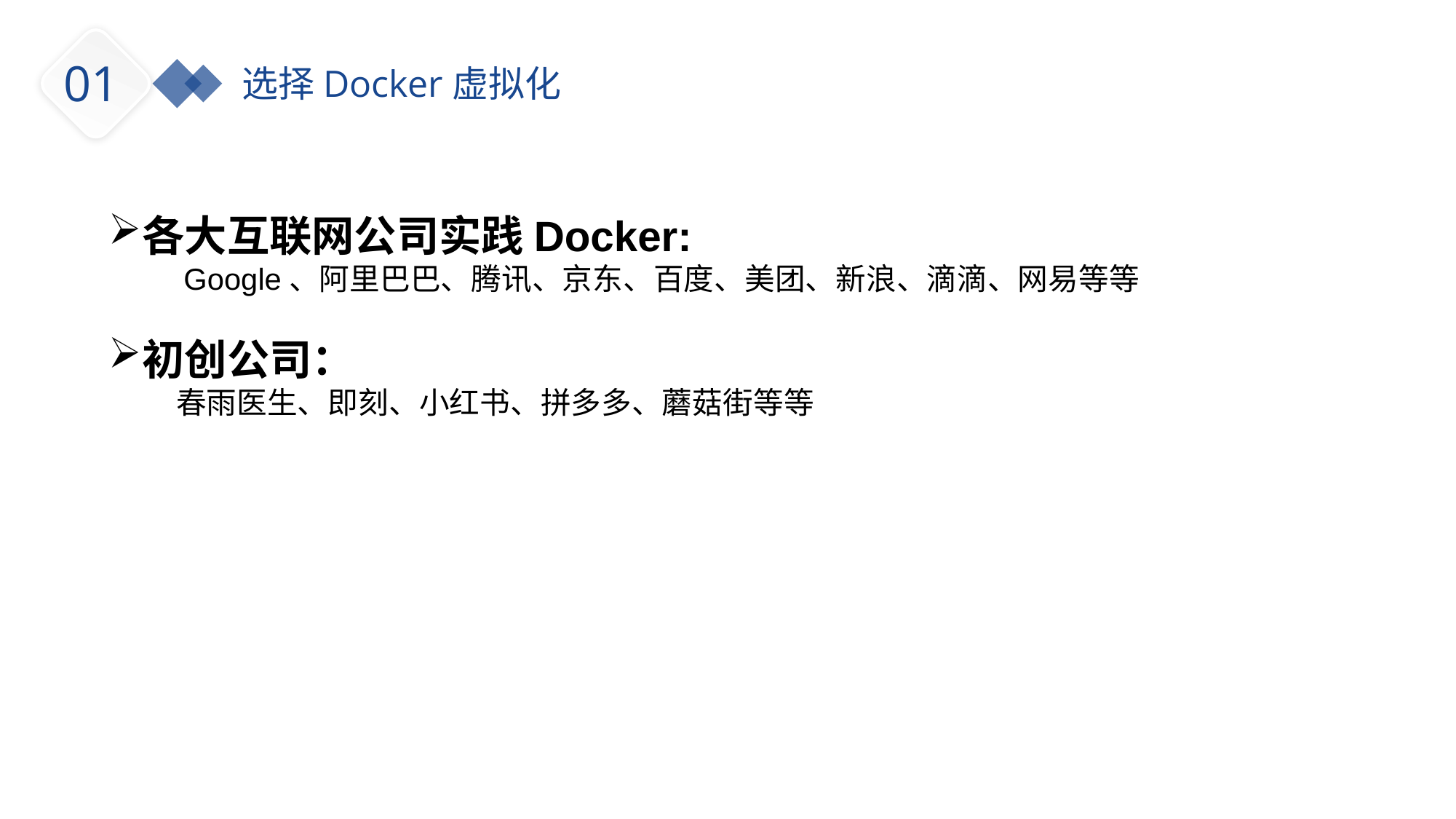

01
选择Docker虚拟化

各大互联网公司实践Docker:
         Google、阿里巴巴、腾讯、京东、百度、美团、新浪、滴滴、网易等等

初创公司：
         春雨医生、即刻、小红书、拼多多、蘑菇街等等
Dream what you want to dream; go where you want to go; be what you want to be, because you have only one life.